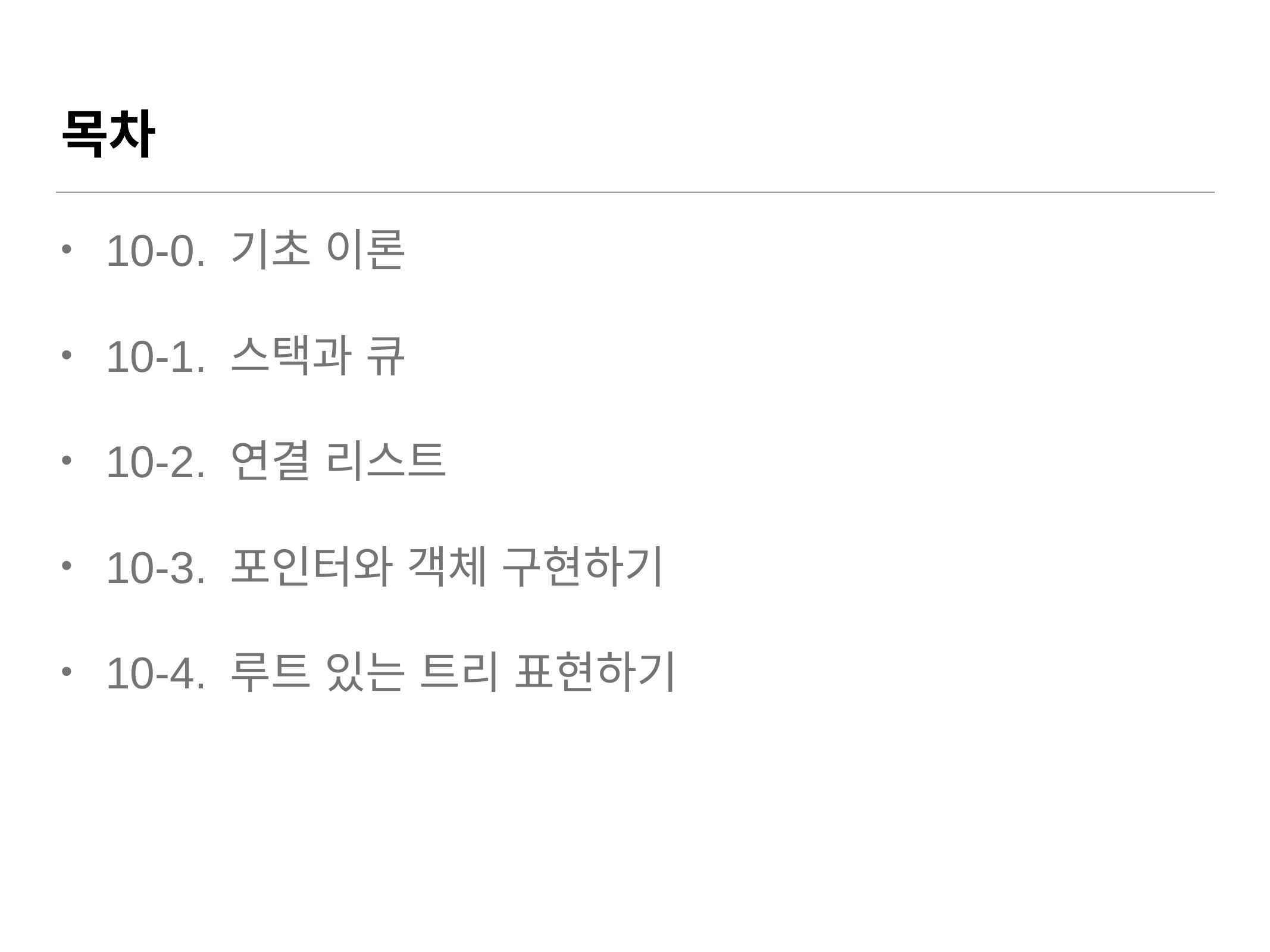

# 목차
10-0. 기초 이론
10-1. 스택과 큐
10-2. 연결 리스트
10-3. 포인터와 객체 구현하기
10-4. 루트 있는 트리 표현하기